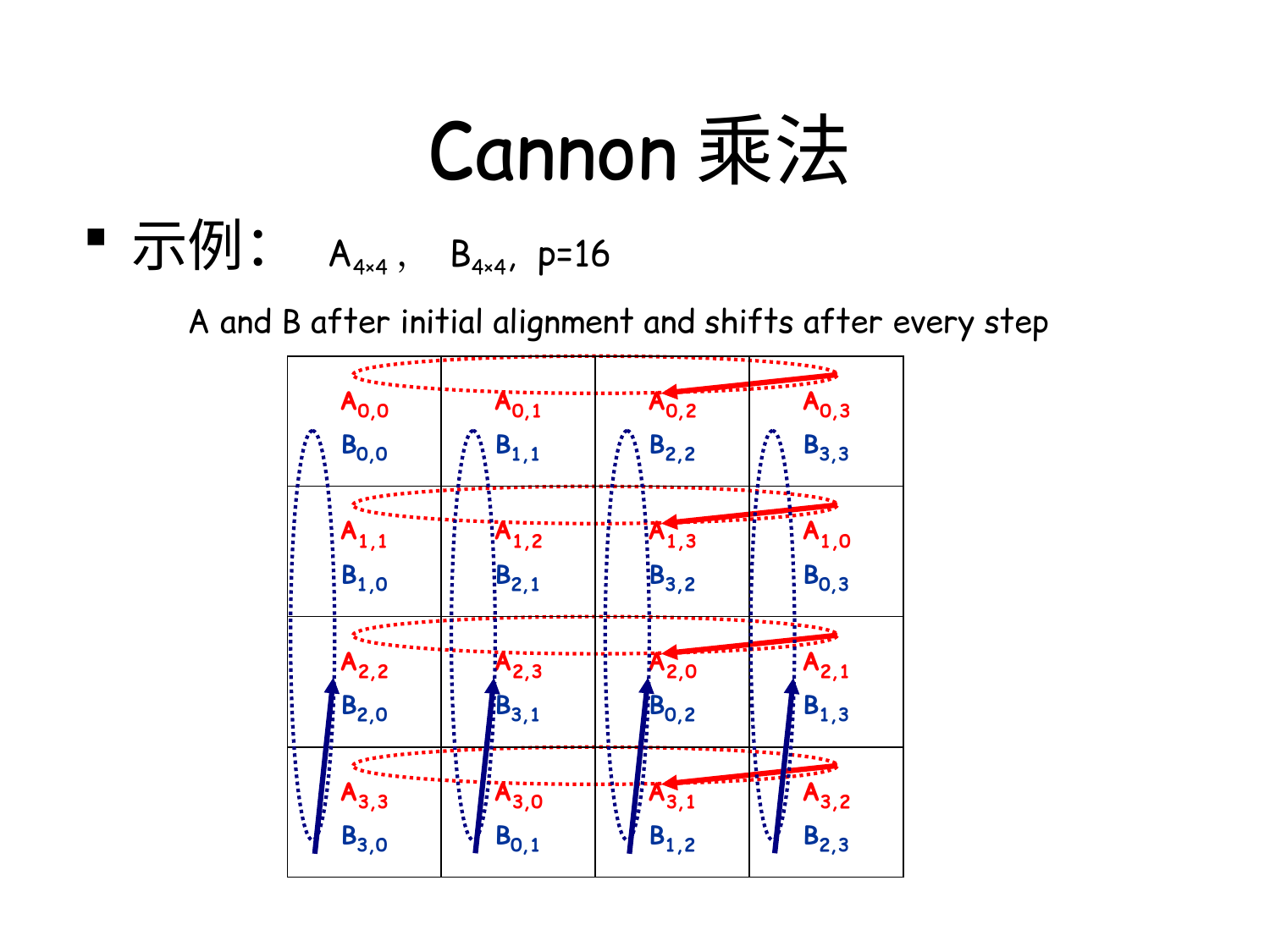

# Cannon乘法
示例： A4×4， B4×4,  p=16

A and B after initial alignment and shifts after every step
A0,0
B0,0

A0,1
B1,1
A0,2
B2,2
A0,3
B3,3

A1,1
B1,0

A1,2
B2,1
A1,3
B3,2
A1,0
B0,3
A2,2
B2,0

A2,3
B3,1
A2,0
B0,2
A2,1
B1,3
A3,3
B3,0

A3,0
B0,1
A3,1
B1,2
A3,2
B2,3